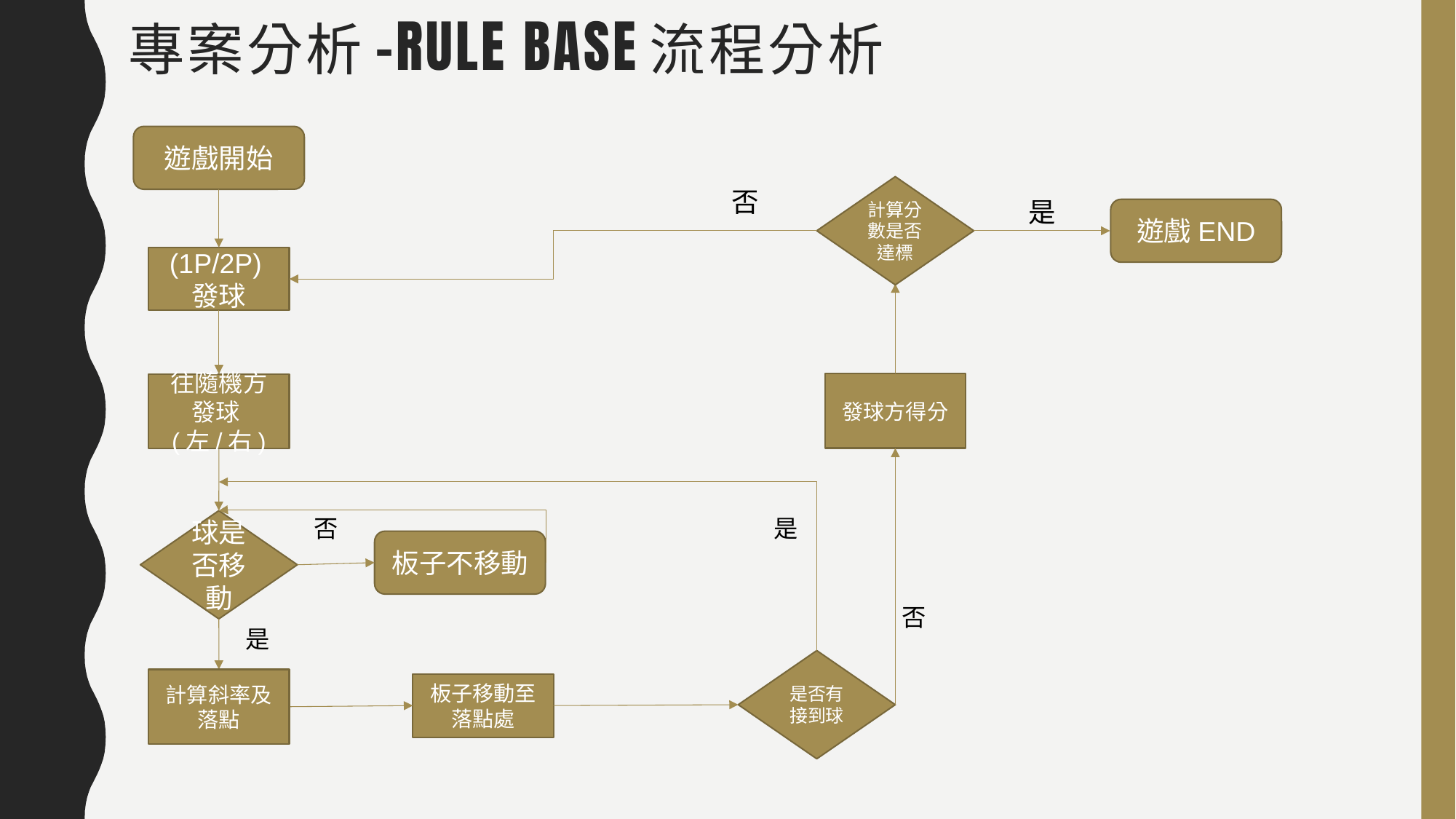

# 專案分析-RULE BASE流程分析
遊戲開始
計算分數是否達標
否
是
遊戲END
(1P/2P)發球
發球方得分
往隨機方發球(左/右)
否
是
球是否移動
板子不移動
否
是
是否有接到球
計算斜率及落點
板子移動至落點處